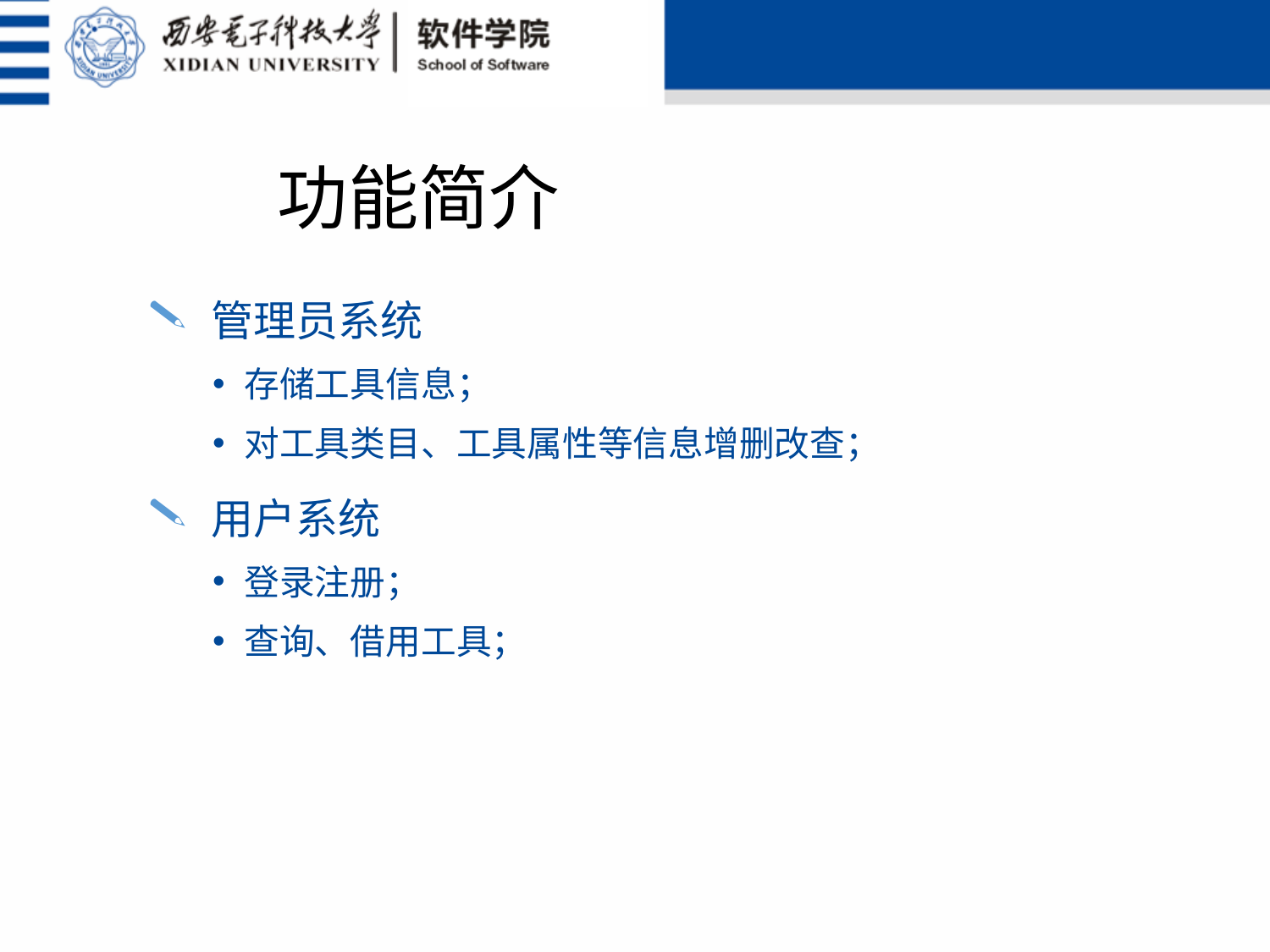

# 功能简介
管理员系统
存储工具信息；
对工具类目、工具属性等信息增删改查；
用户系统
登录注册；
查询、借用工具；